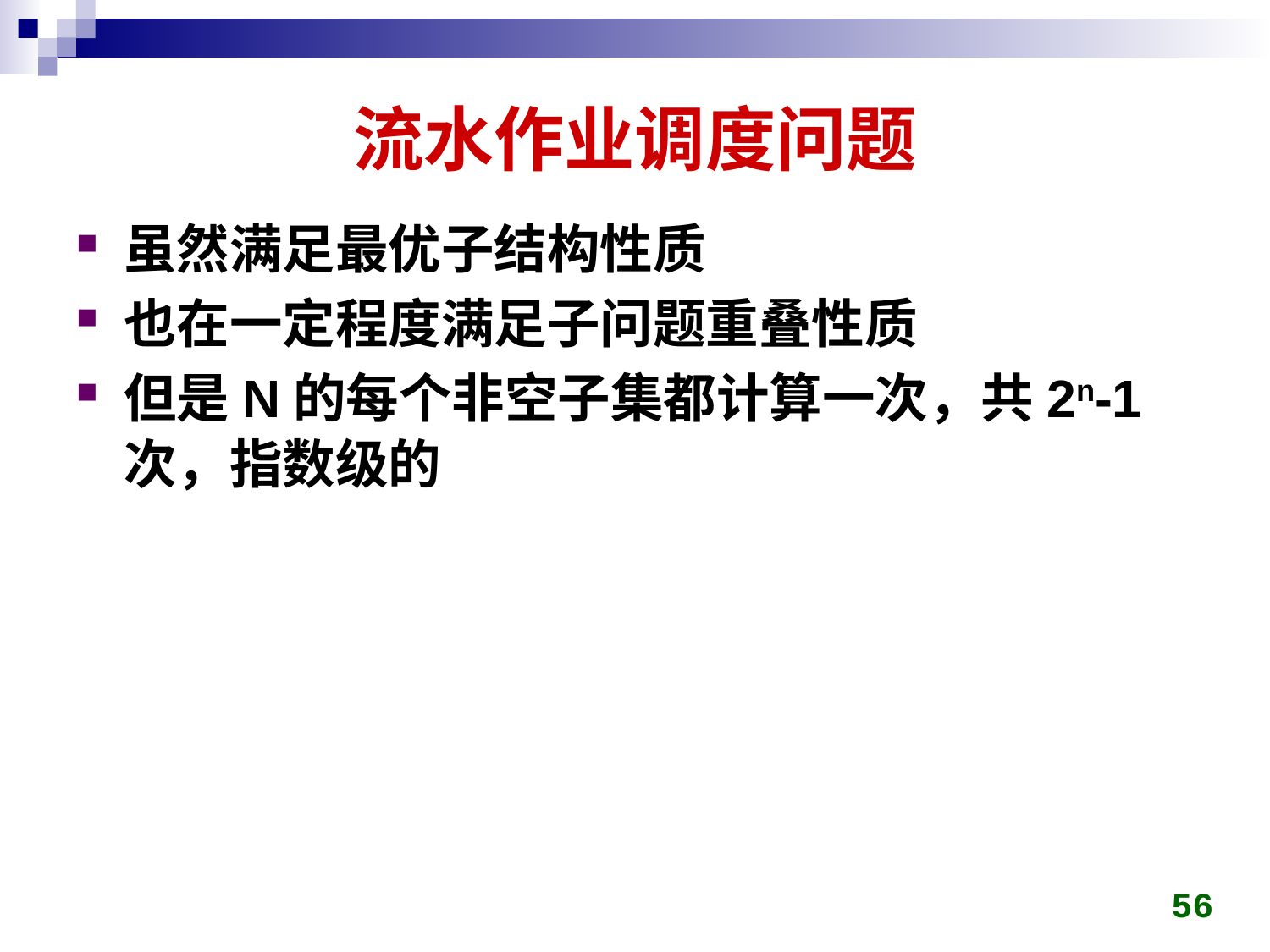

# 流水作业调度问题
虽然满足最优子结构性质
也在一定程度满足子问题重叠性质
但是N的每个非空子集都计算一次，共2n-1次，指数级的

56